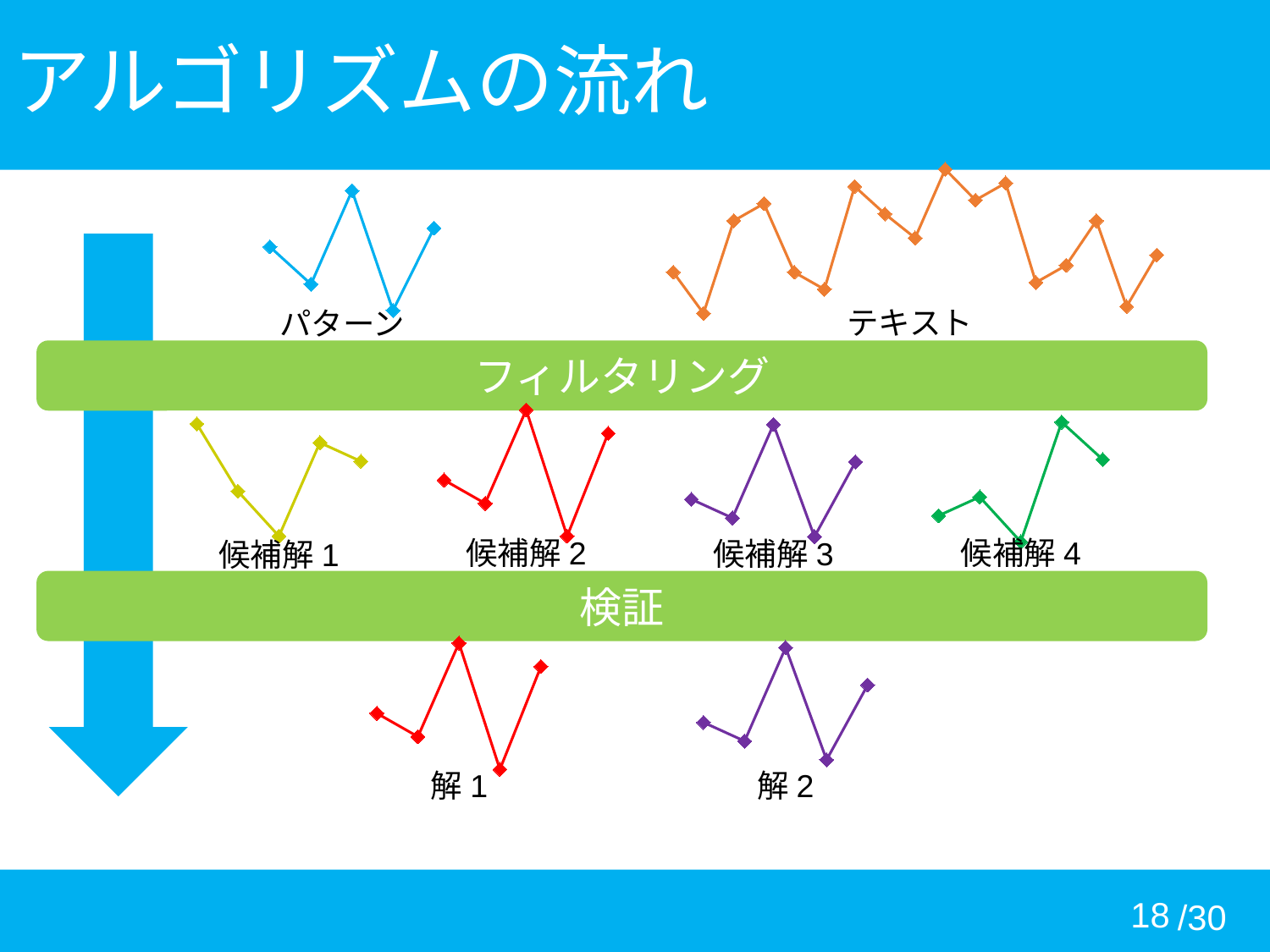

# アルゴリズムの流れ

### Chart

| Category | 系列 1 |
|---|---|
| 分類 1 | 20.0 |
| 分類 2 | 8.0 |
| 分類 3 | 35.0 |
| 分類 4 | 40.0 |
| 分類 5 | 20.0 |
| 分類 6 | 15.0 |
| 分類 7 | 45.0 |
| 分類 8 | 37.0 |
| 分類 9 | 30.0 |

### Chart

| Category | 系列 1 |
|---|---|
| 分類 1 | 25.0 |
| 分類 2 | 15.0 |
| 分類 3 | 40.0 |
| 分類 4 | 8.0 |
テキスト
パターン
フィルタリング

### Chart

| Category | 系列 1 |
|---|---|
| 分類 1 | 15.0 |
| 分類 2 | 20.0 |
| 分類 3 | 8.0 |
| 分類 4 | 40.0 |

### Chart

| Category | 系列 1 |
|---|---|
| 分類 1 | 40.0 |
| 分類 2 | 22.0 |
| 分類 3 | 10.0 |
| 分類 4 | 35.0 |

### Chart

| Category | 系列 1 |
|---|---|
| 分類 1 | 20.0 |
| 分類 2 | 15.0 |
| 分類 3 | 35.0 |
| 分類 4 | 8.0 |

### Chart

| Category | 系列 1 |
|---|---|
| 分類 1 | 20.0 |
| 分類 2 | 15.0 |
| 分類 3 | 40.0 |
| 分類 4 | 10.0 |
候補解2
候補解4
候補解3
候補解1
検証

### Chart

| Category | 系列 1 |
|---|---|
| 分類 1 | 20.0 |
| 分類 2 | 15.0 |
| 分類 3 | 40.0 |
| 分類 4 | 10.0 |

### Chart

| Category | 系列 1 |
|---|---|
| 分類 1 | 20.0 |
| 分類 2 | 15.0 |
| 分類 3 | 35.0 |
| 分類 4 | 8.0 |
解1
解2
18